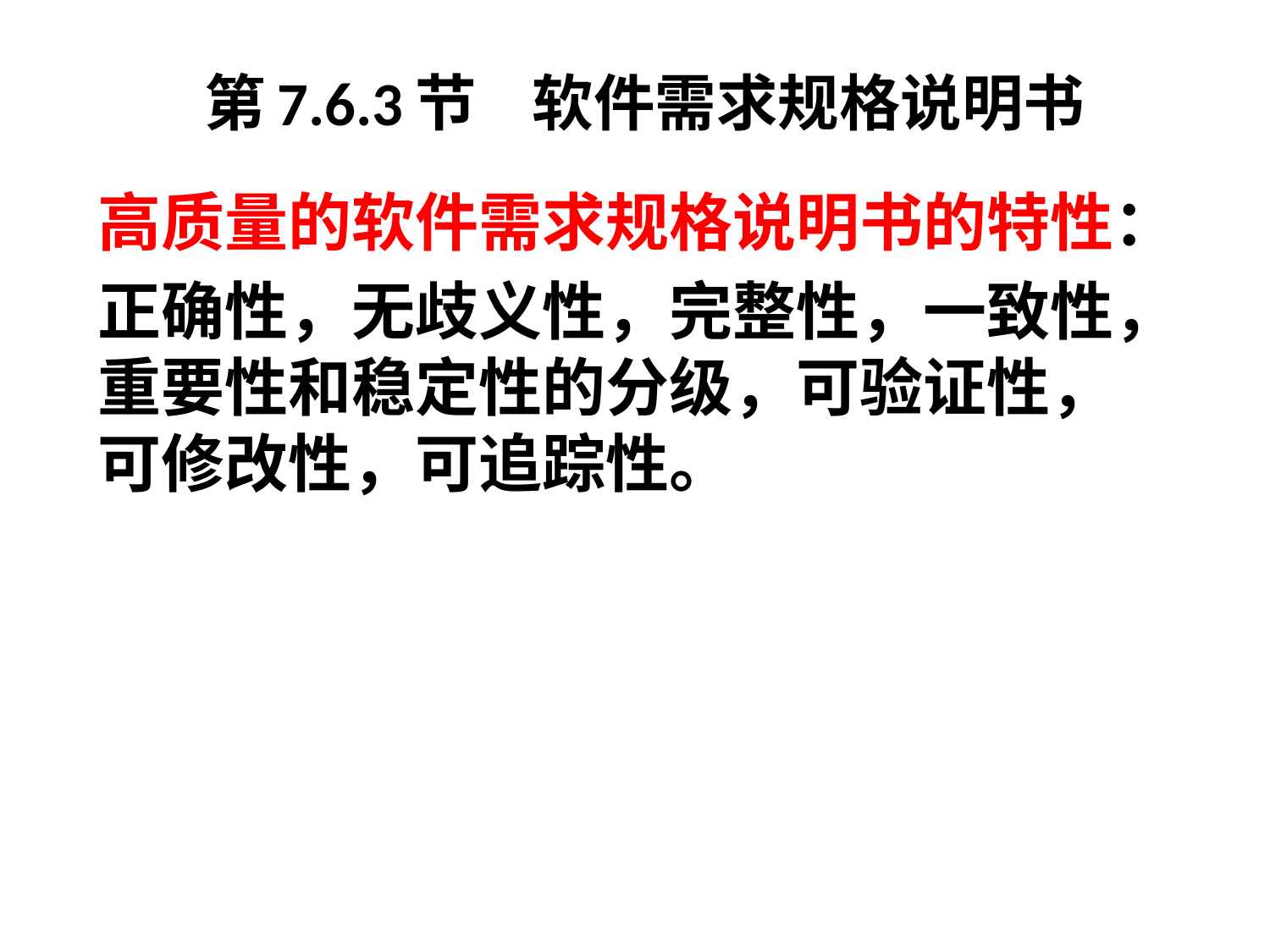

# 第7.6.3节    软件需求规格说明书
高质量的软件需求规格说明书的特性：
正确性，无歧义性，完整性，一致性，重要性和稳定性的分级，可验证性，可修改性，可追踪性。